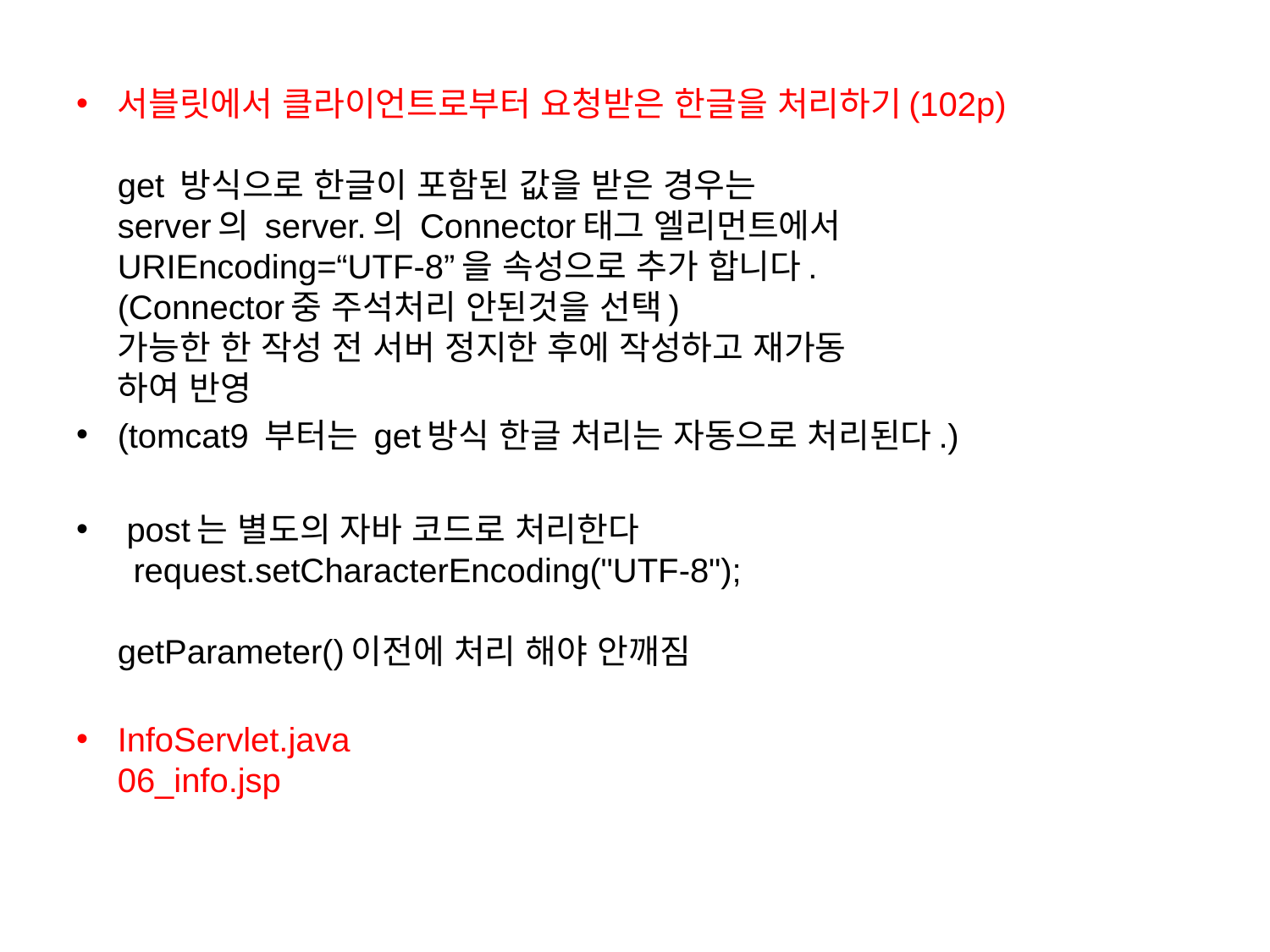

서블릿에서 클라이언트로부터 요청받은 한글을 처리하기(102p)
get 방식으로 한글이 포함된 값을 받은 경우는
server의 server.의 Connector태그 엘리먼트에서
URIEncoding=“UTF-8”을 속성으로 추가 합니다.
(Connector중 주석처리 안된것을 선택)
가능한 한 작성 전 서버 정지한 후에 작성하고 재가동
하여 반영
(tomcat9 부터는 get방식 한글 처리는 자동으로 처리된다.)

 post는 별도의 자바 코드로 처리한다
 request.setCharacterEncoding("UTF-8");
getParameter()이전에 처리 해야 안깨짐
InfoServlet.java
06_info.jsp